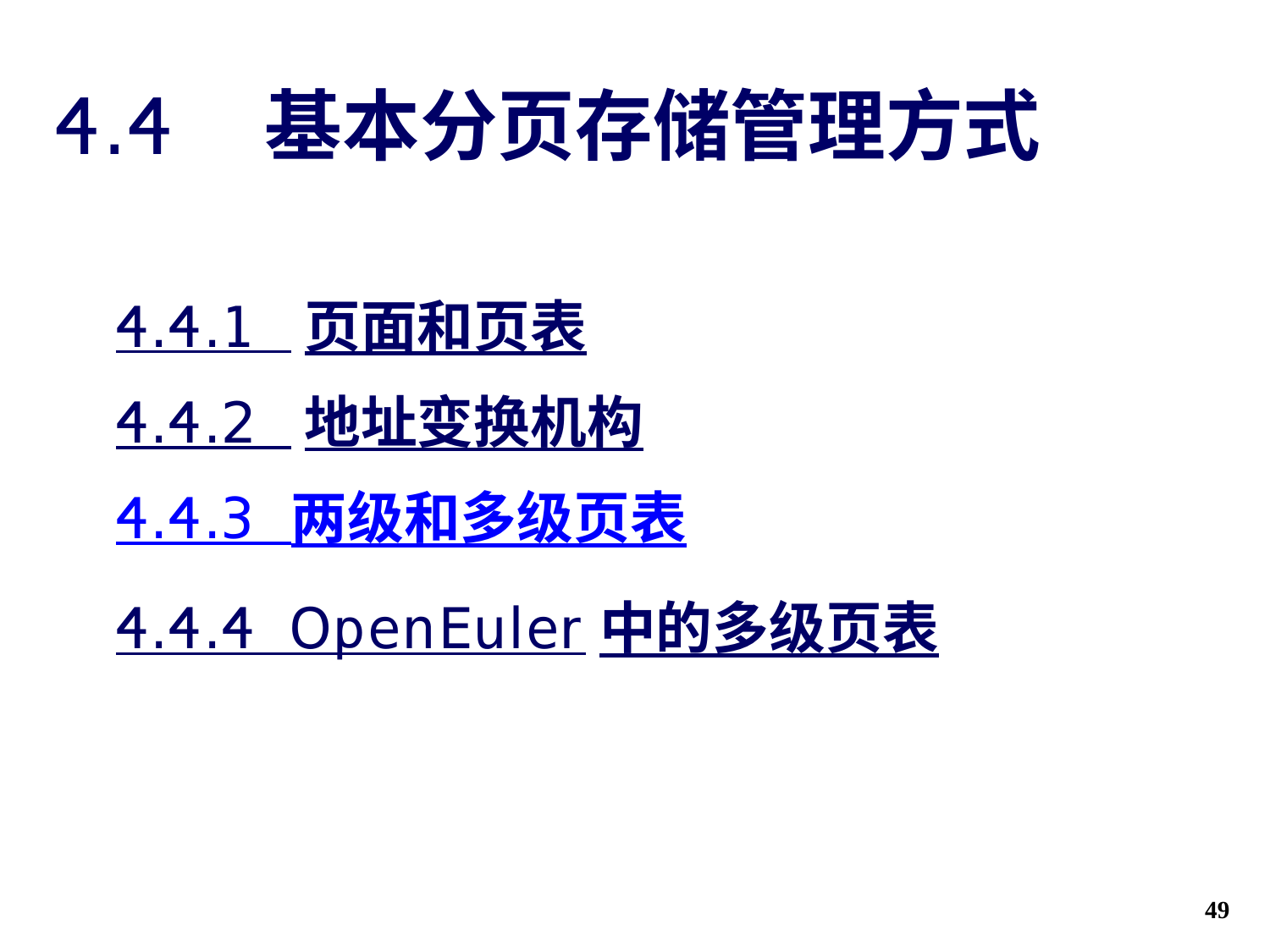

# 4.4   基本分页存储管理方式
4.4.1  页面和页表
4.4.2  地址变换机构
4.4.3  两级和多级页表
4.4.4  OpenEuler中的多级页表
49